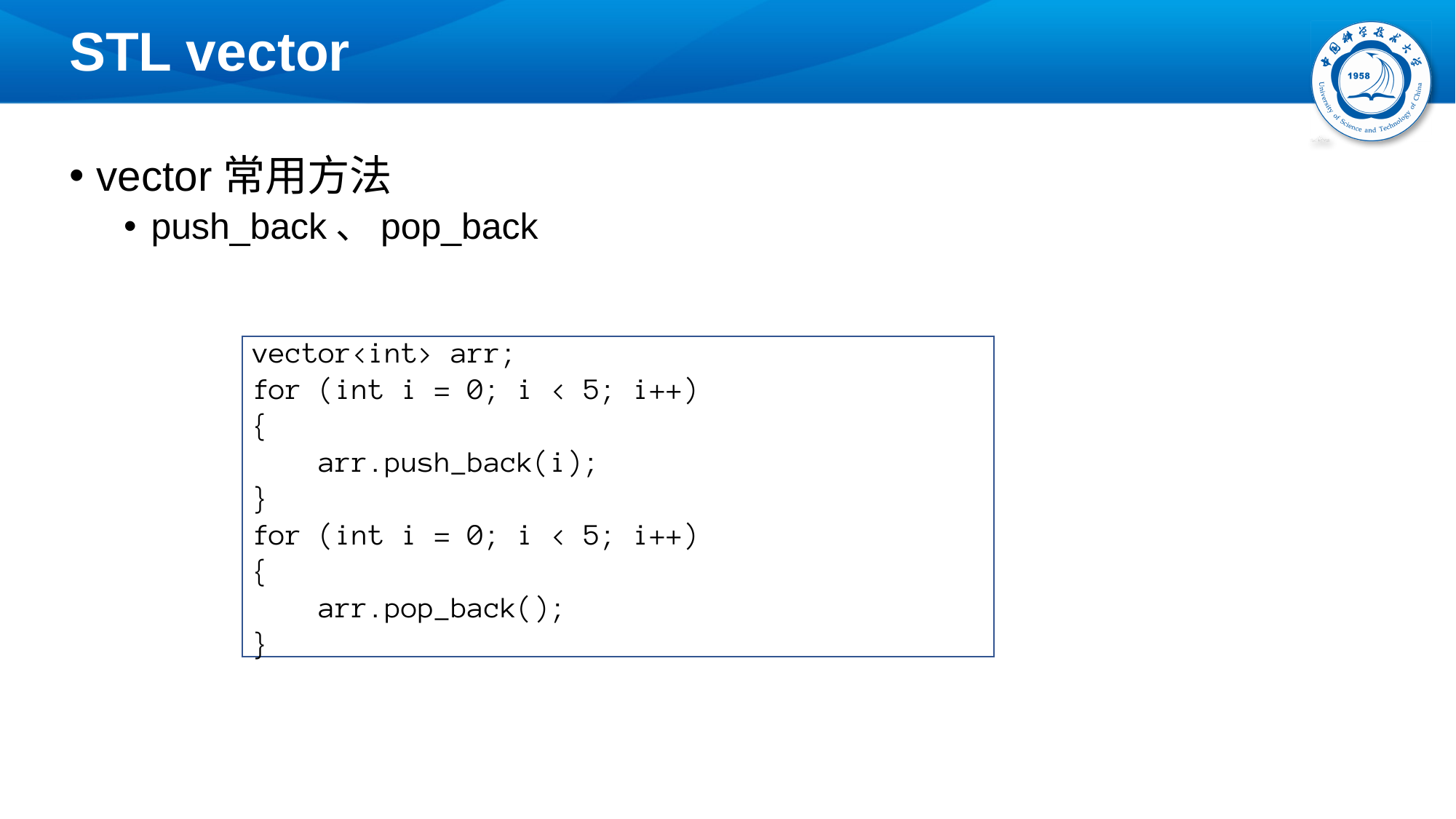

# STL vector
vector常用方法
push_back、pop_back
vector<int> arr;
for (int i = 0; i < 5; i++)
{
    arr.push_back(i);
}
for (int i = 0; i < 5; i++)
{
    arr.pop_back();
}